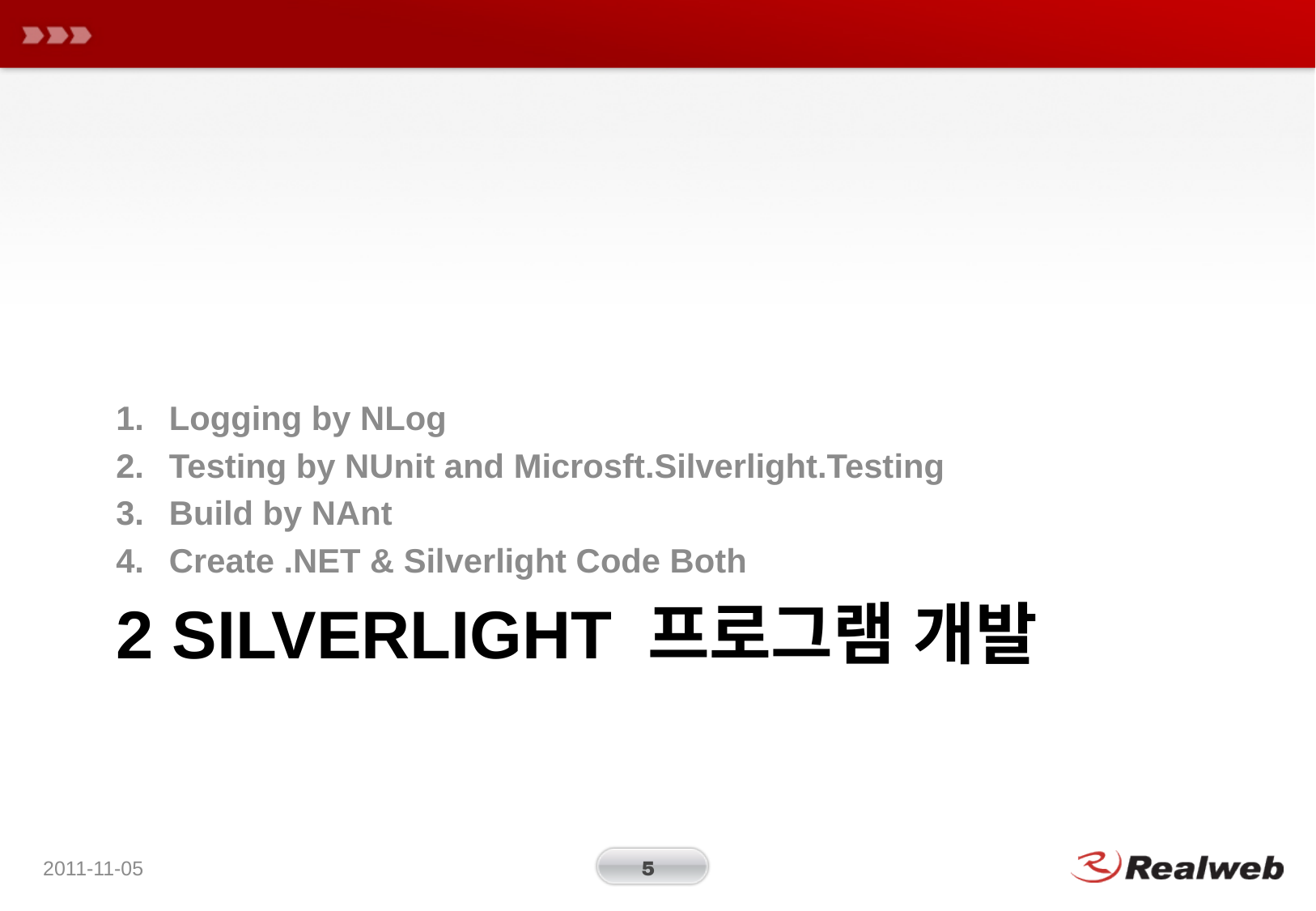

Logging by NLog
Testing by NUnit and Microsft.Silverlight.Testing
Build by NAnt
Create .NET & Silverlight Code Both
# 2 Silverlight 프로그램 개발
2011-11-05
5